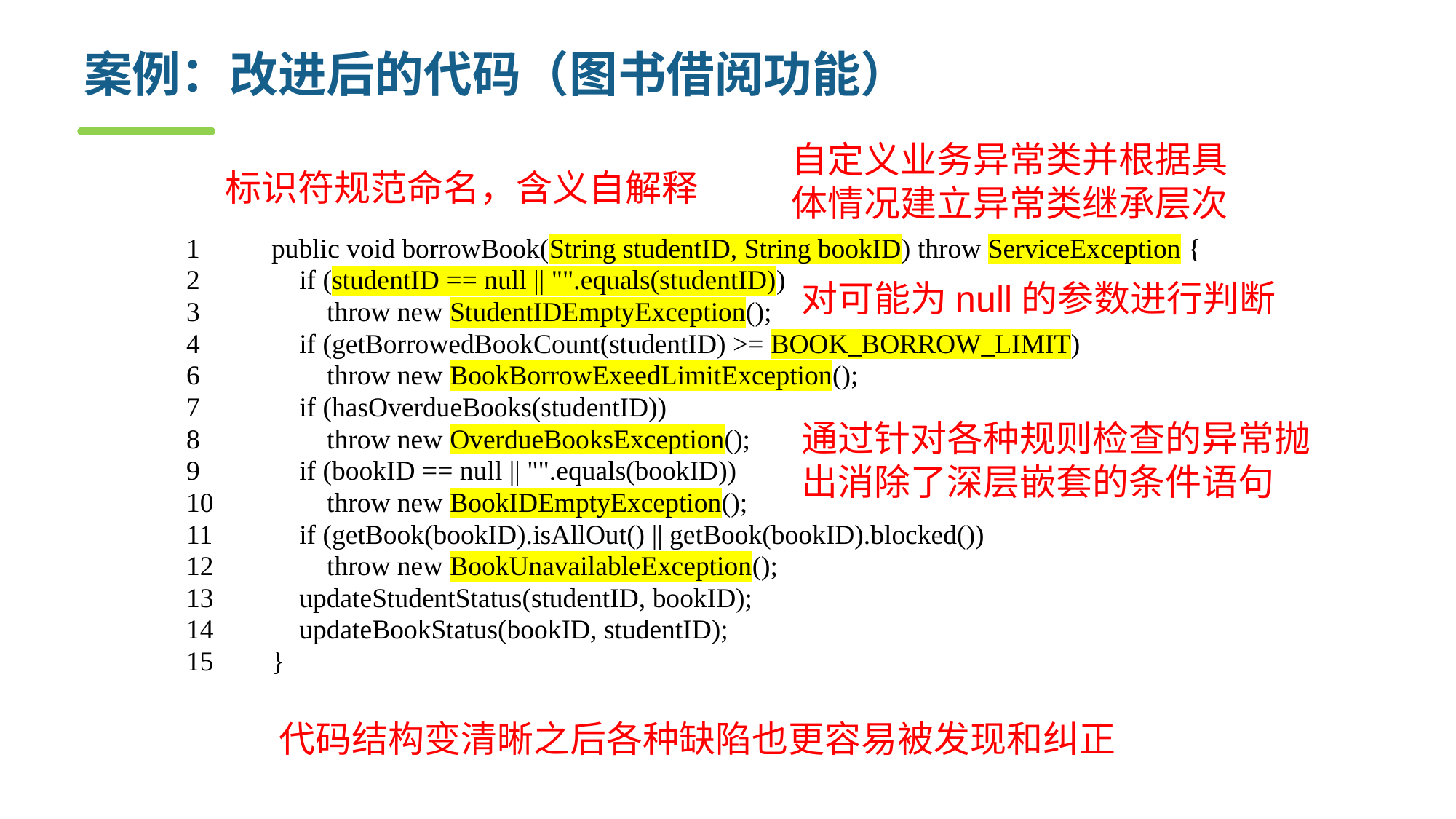

# 案例：改进后的代码（图书借阅功能）
自定义业务异常类并根据具体情况建立异常类继承层次
标识符规范命名，含义自解释
| 1 | public void borrowBook(String studentID, String bookID) throw ServiceException { |
| --- | --- |
| 2 | if (studentID == null || "".equals(studentID)) |
| 3 | throw new StudentIDEmptyException(); |
| 4 | if (getBorrowedBookCount(studentID) >= BOOK\_BORROW\_LIMIT) |
| 6 | throw new BookBorrowExeedLimitException(); |
| 7 | if (hasOverdueBooks(studentID)) |
| 8 | throw new OverdueBooksException(); |
| 9 | if (bookID == null || "".equals(bookID)) |
| 10 | throw new BookIDEmptyException(); |
| 11 | if (getBook(bookID).isAllOut() || getBook(bookID).blocked()) |
| 12 | throw new BookUnavailableException(); |
| 13 | updateStudentStatus(studentID, bookID); |
| 14 | updateBookStatus(bookID, studentID); |
| 15 | } |
对可能为null的参数进行判断
通过针对各种规则检查的异常抛出消除了深层嵌套的条件语句
代码结构变清晰之后各种缺陷也更容易被发现和纠正
19